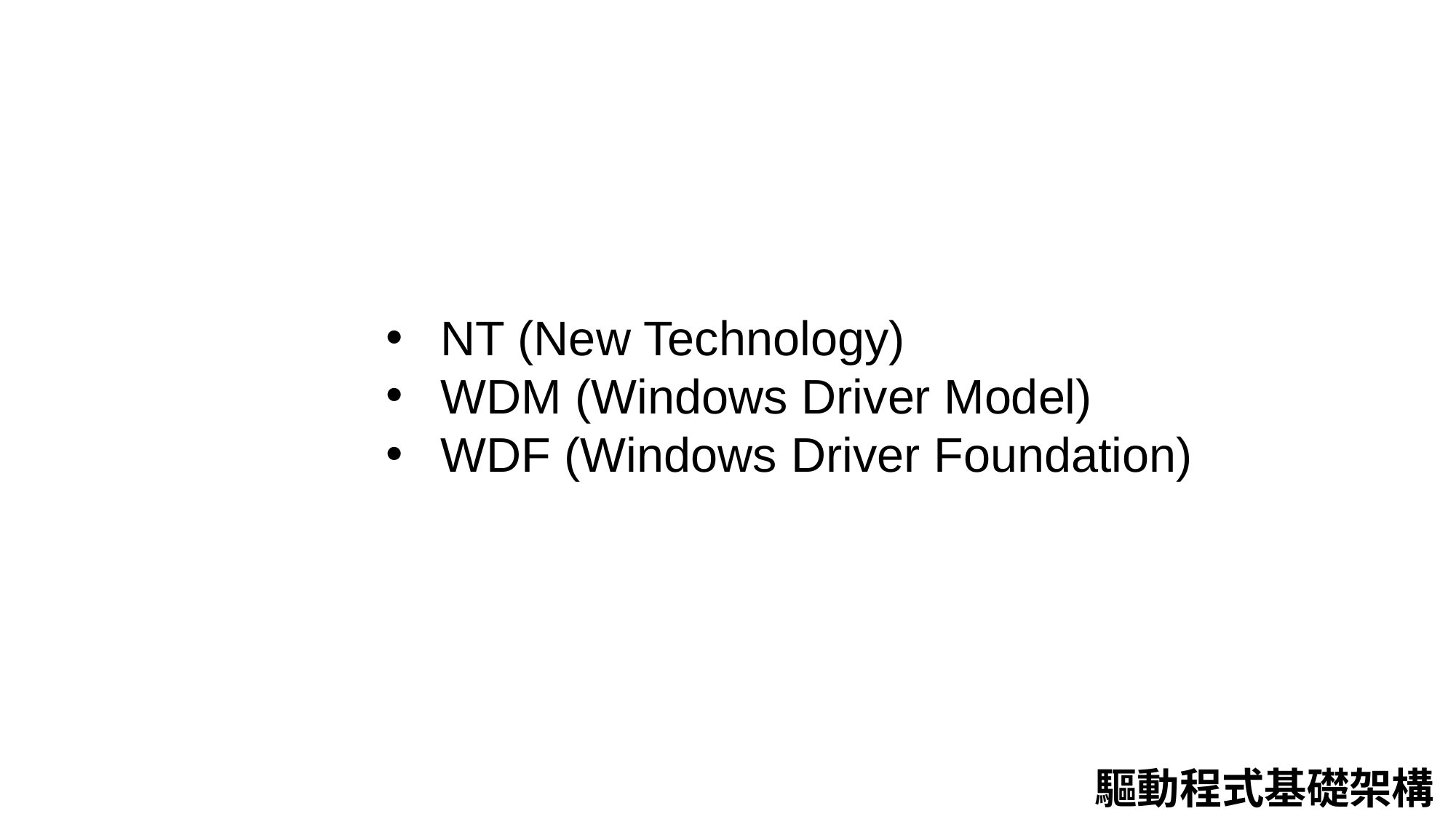

NT (New Technology)
WDM (Windows Driver Model)
WDF (Windows Driver Foundation)
驅動程式基礎架構